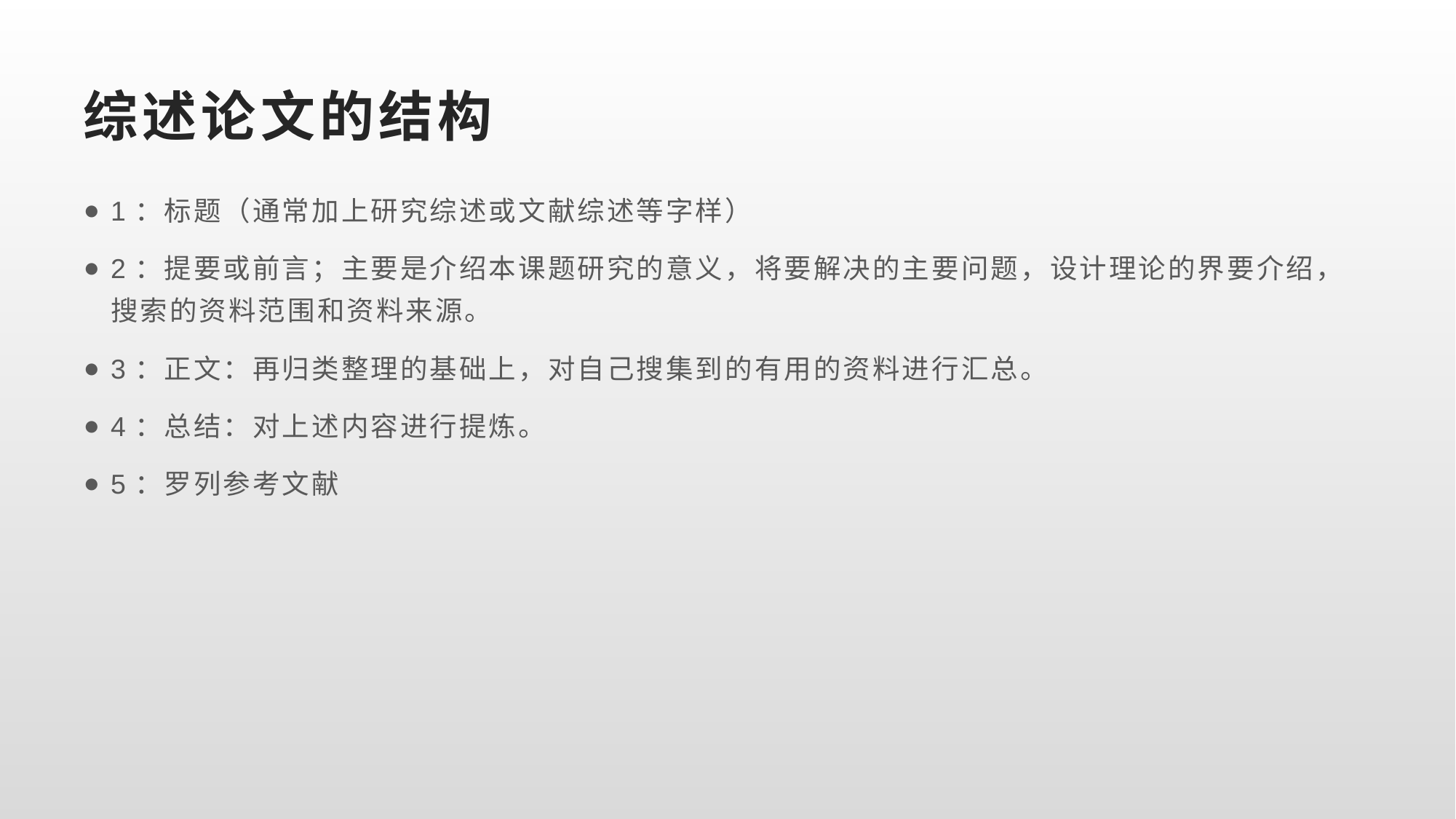

# 综述论文的结构
1：标题（通常加上研究综述或文献综述等字样）
2：提要或前言；主要是介绍本课题研究的意义，将要解决的主要问题，设计理论的界要介绍，搜索的资料范围和资料来源。
3：正文：再归类整理的基础上，对自己搜集到的有用的资料进行汇总。
4：总结：对上述内容进行提炼。
5：罗列参考文献